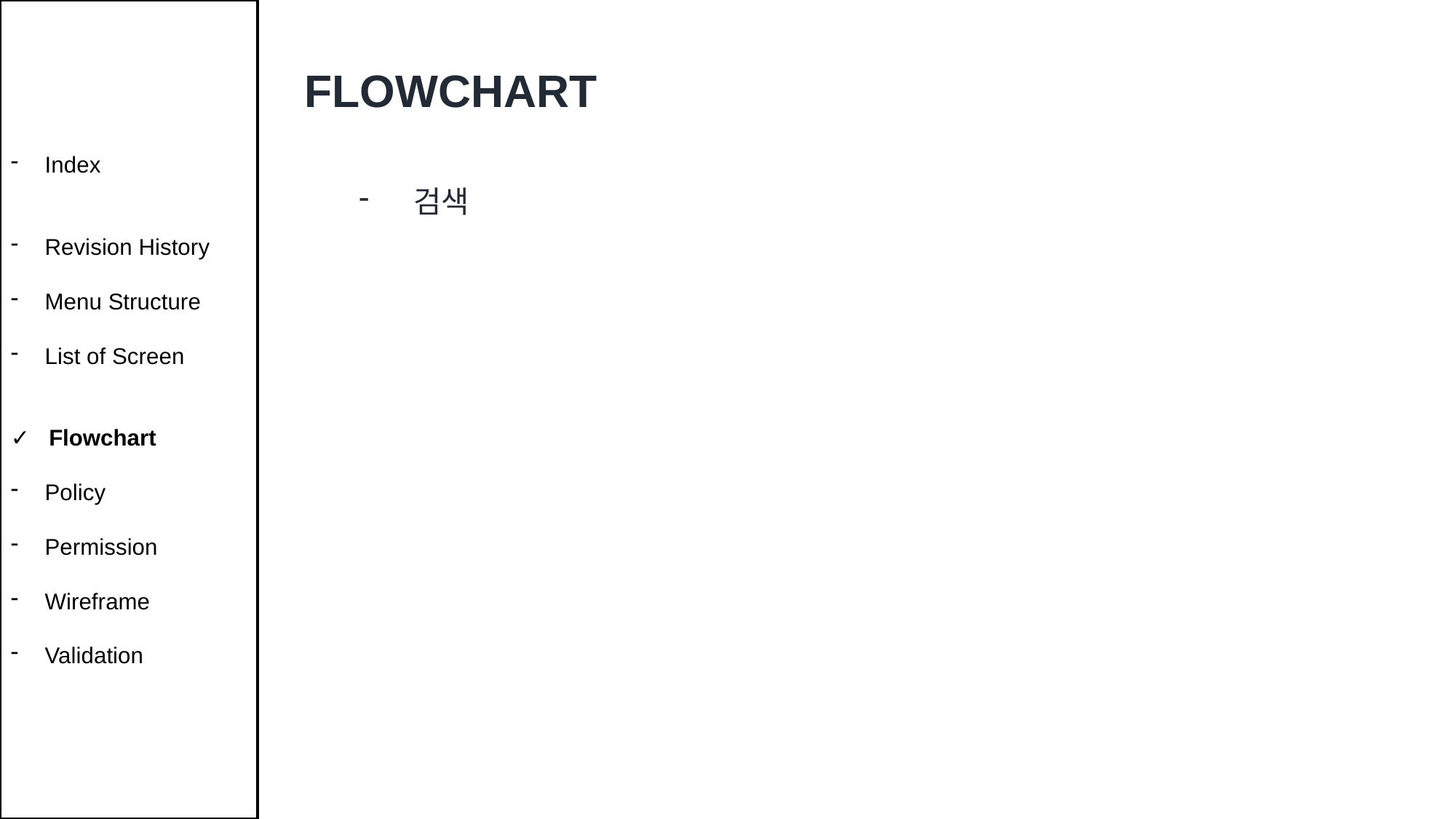

Index

Revision History

Menu Structure

List of Screen

✓   Flowchart

Policy

Permission

Wireframe

Validation
FLOWCHART
검색